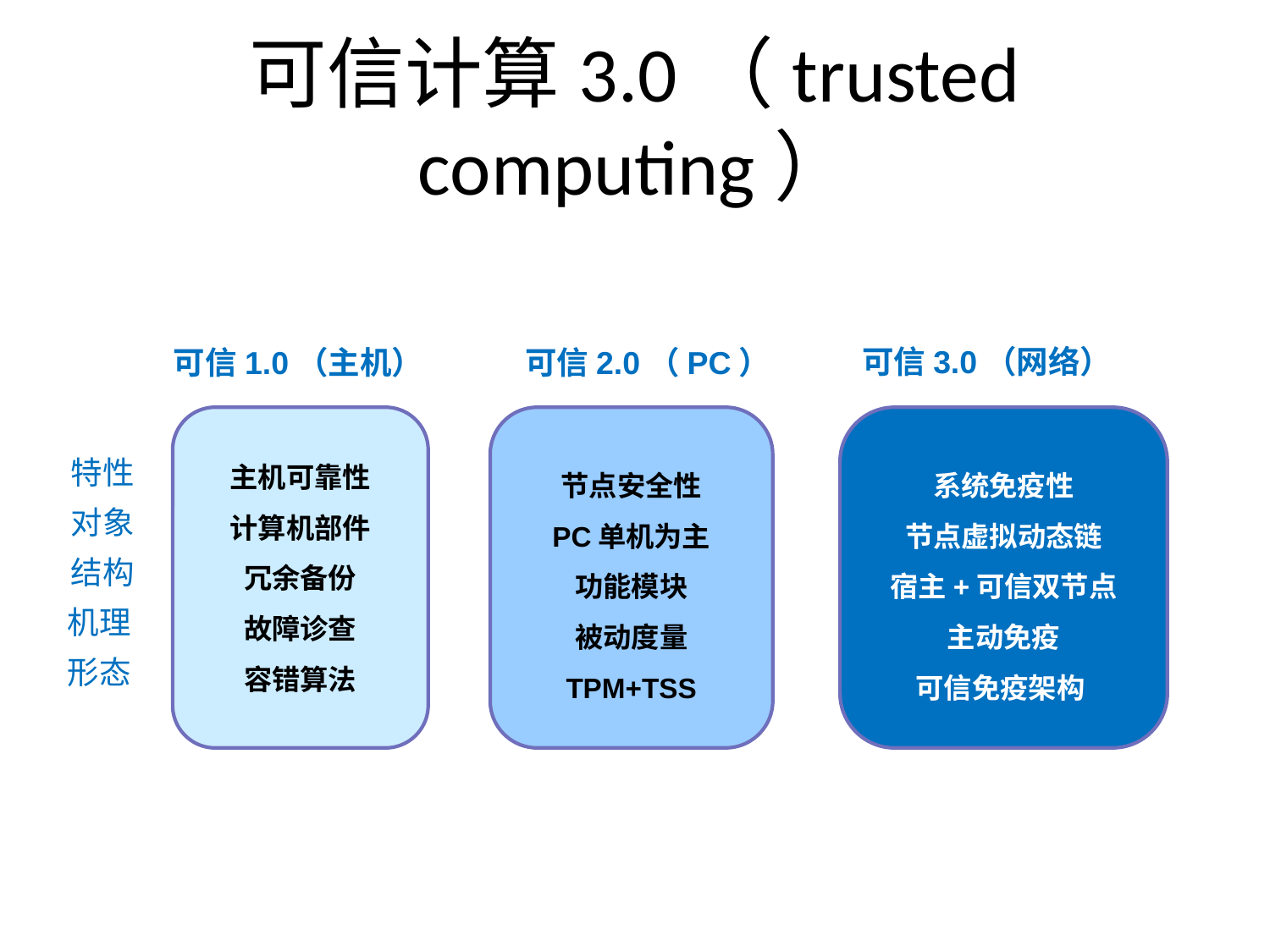

# 可信计算3.0（trusted computing）
可信3.0（网络）
可信1.0（主机）
可信2.0（PC）
主机可靠性
计算机部件
冗余备份
故障诊查
容错算法
节点安全性
PC单机为主
功能模块
被动度量
TPM+TSS
系统免疫性
节点虚拟动态链
宿主+可信双节点
主动免疫
可信免疫架构
特性
对象
结构
机理
形态